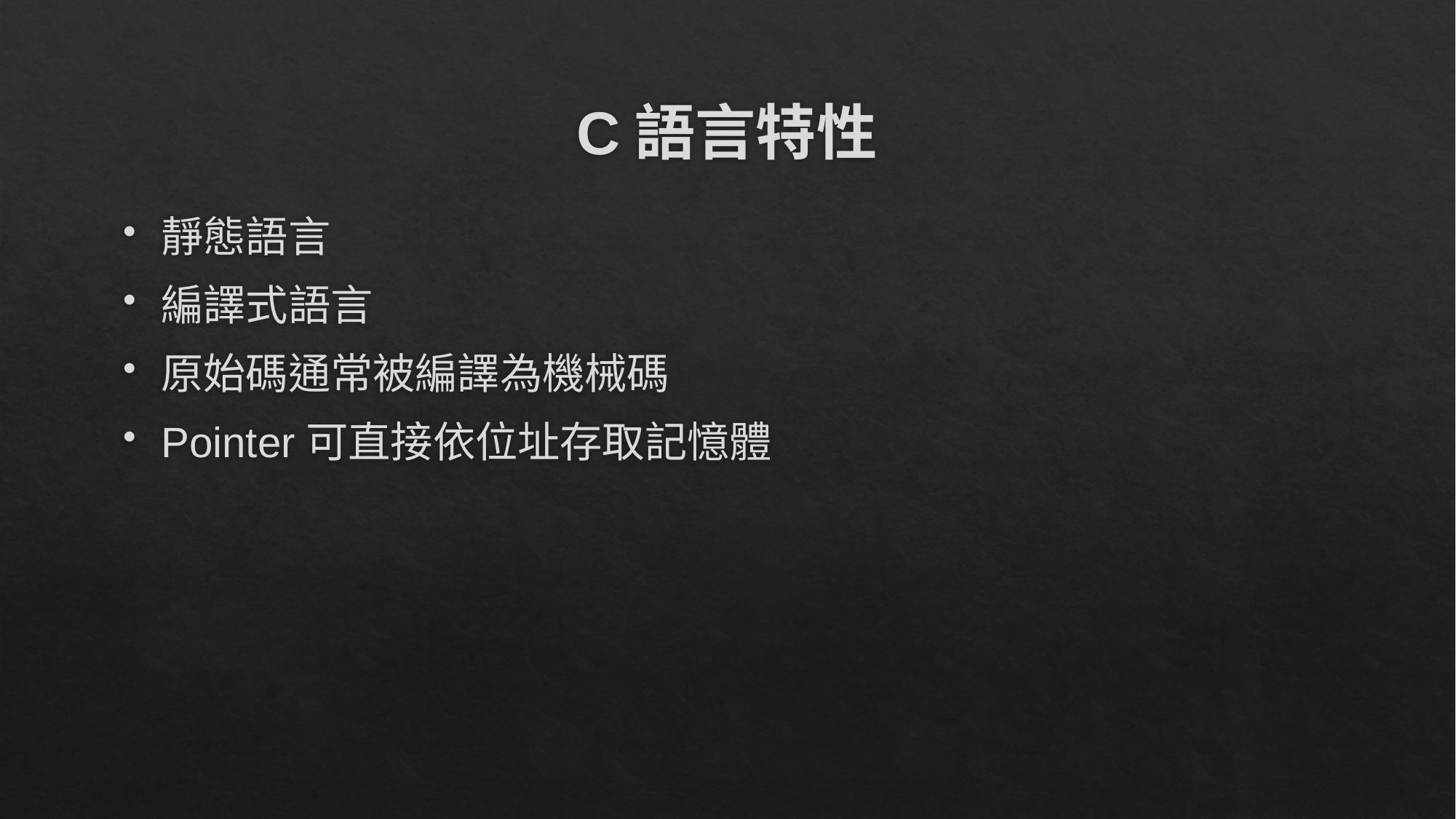

# C語言特性
靜態語言
編譯式語言
原始碼通常被編譯為機械碼
Pointer可直接依位址存取記憶體